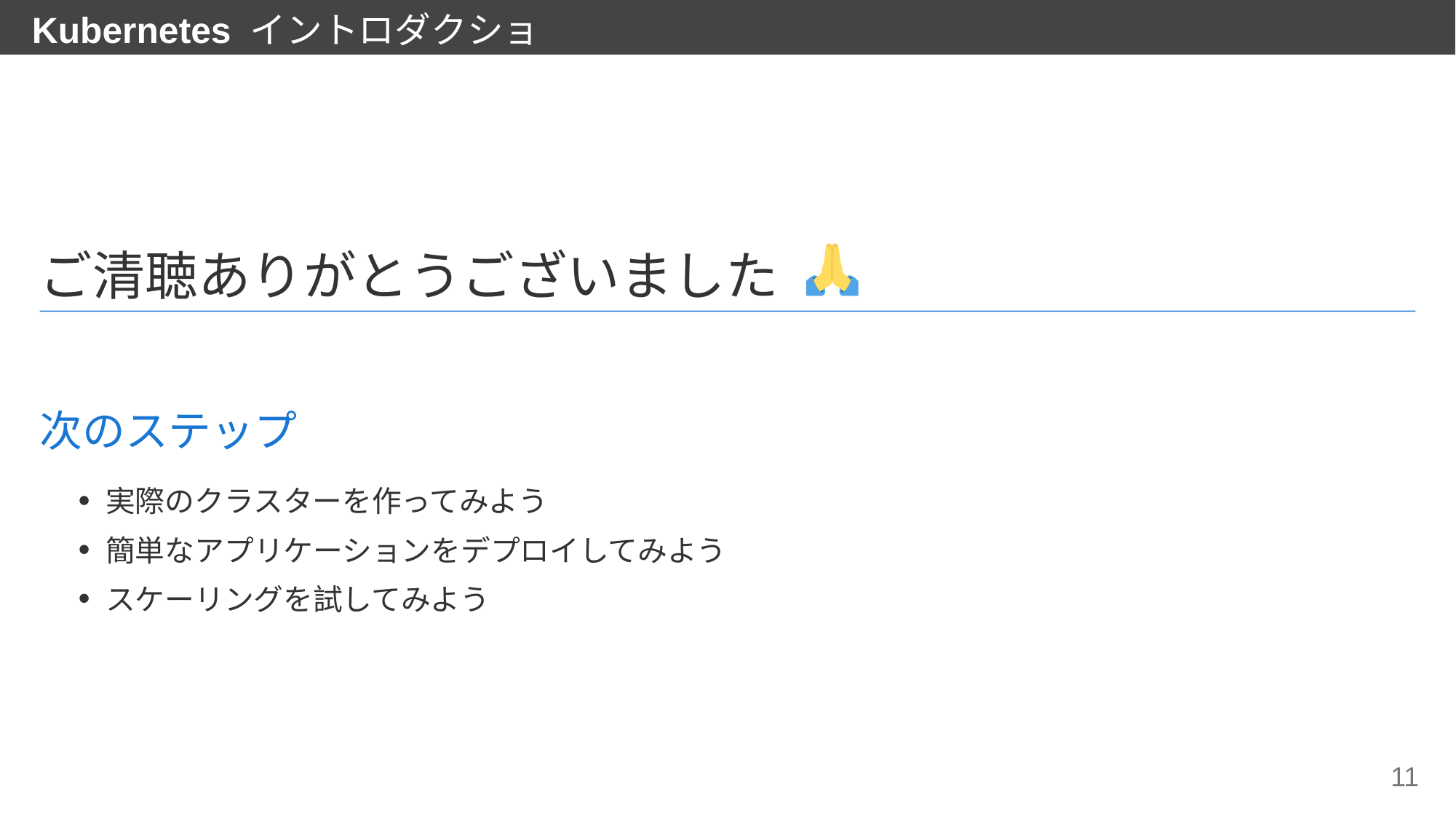

Kubernetes イントロダクション
ご清聴ありがとうございました

次のステップ
実際のクラスターを作ってみよう

簡単なアプリケーションをデプロイしてみよう

スケーリングを試してみよう

11